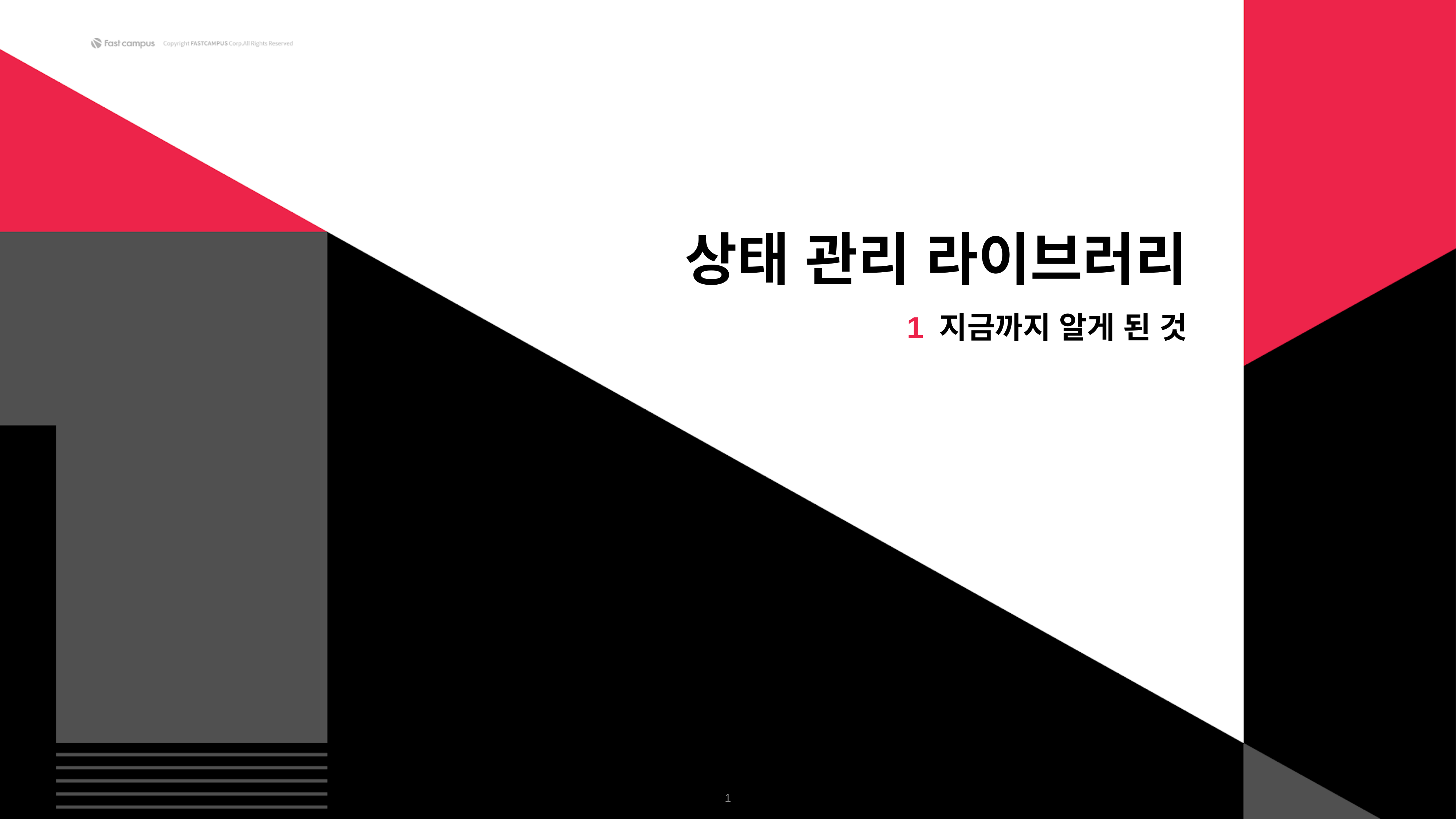

상태 관리 라이브러리

1 지금까지 알게 된 것
1